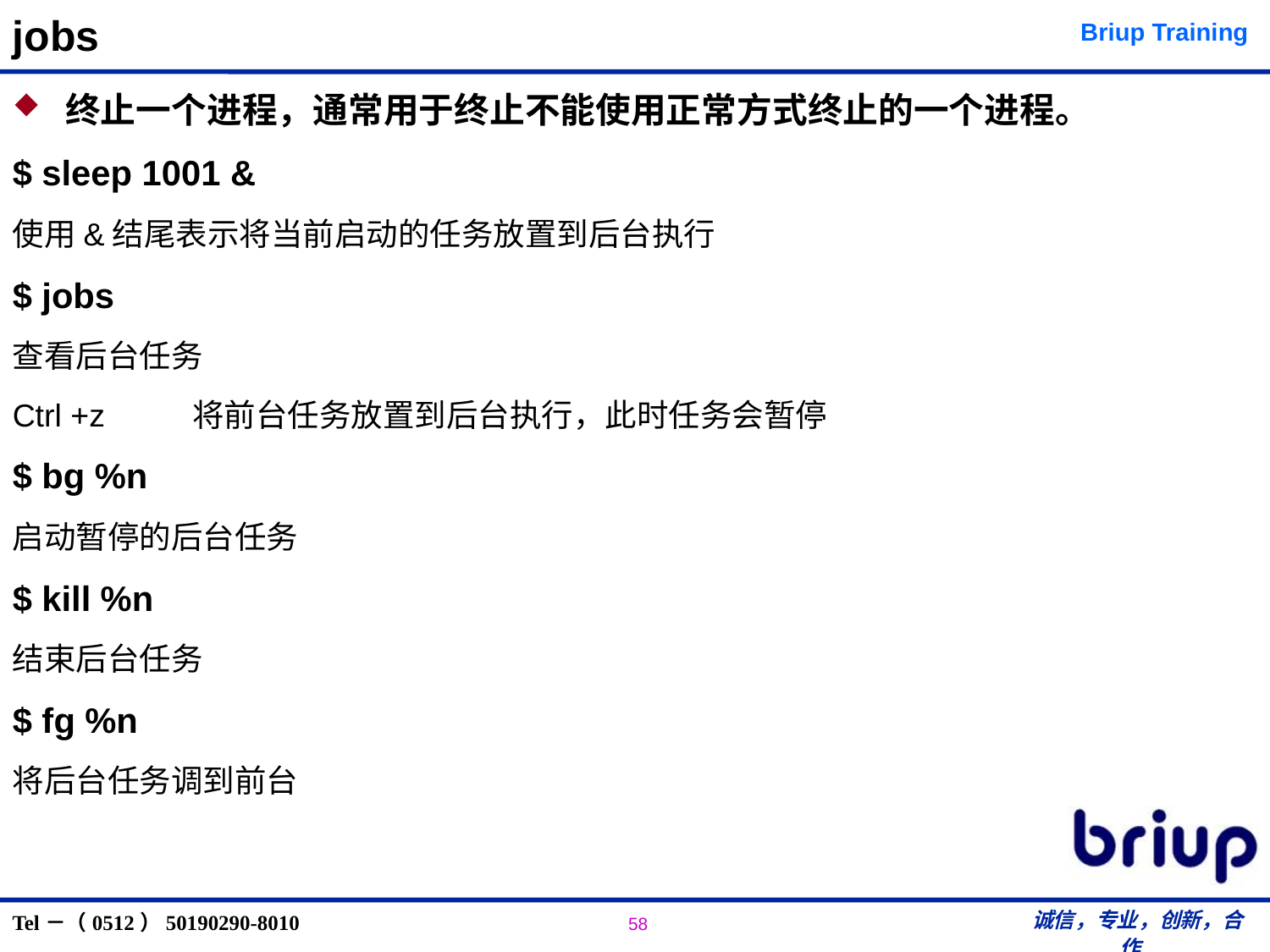

# jobs
终止一个进程，通常用于终止不能使用正常方式终止的一个进程。
$ sleep 1001 &
使用&结尾表示将当前启动的任务放置到后台执行
$ jobs
查看后台任务
Ctrl +z	将前台任务放置到后台执行，此时任务会暂停
$ bg %n
启动暂停的后台任务
$ kill %n
结束后台任务
$ fg %n
将后台任务调到前台